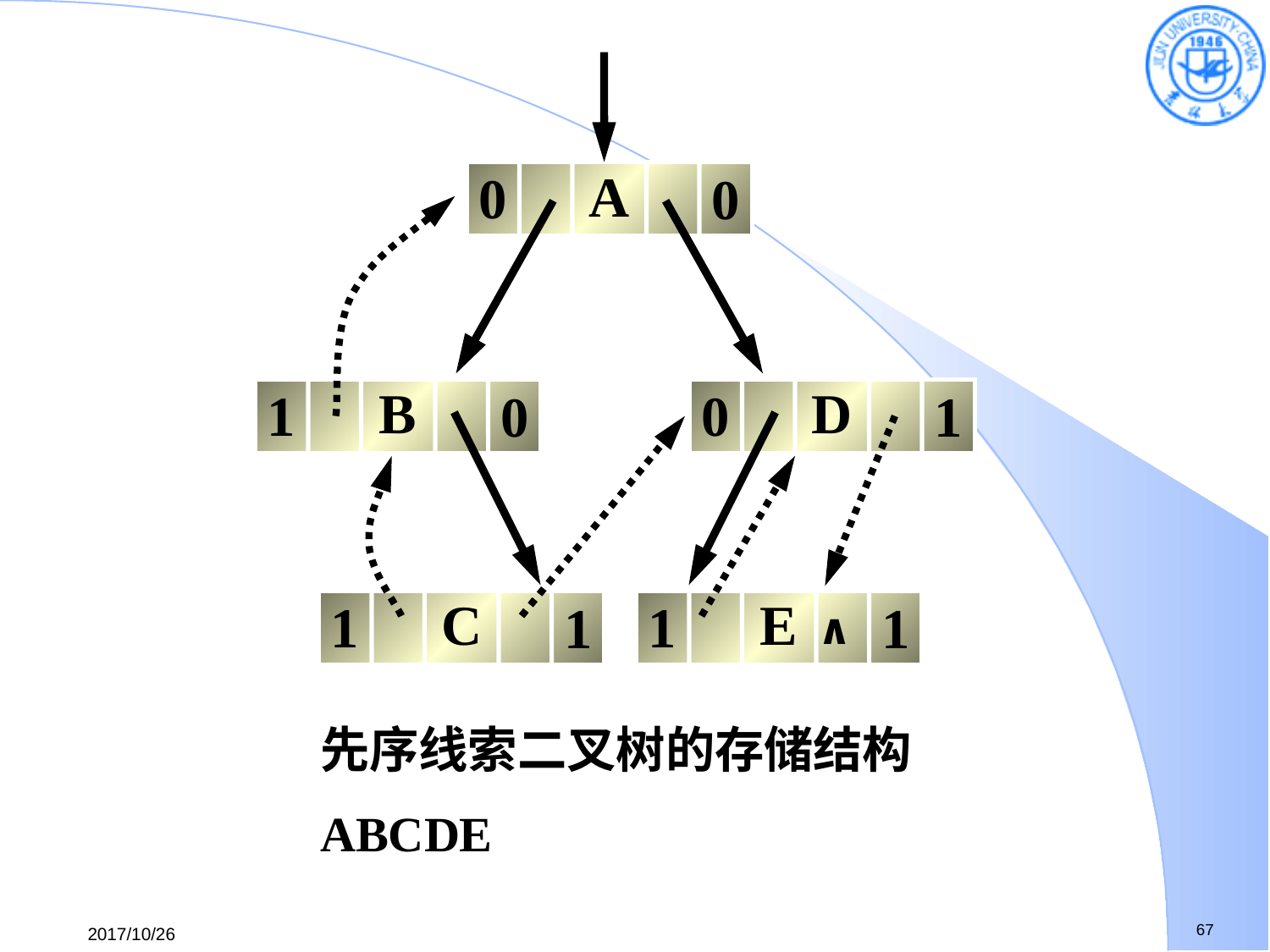

0
0

A

1
0

B

0
1

D

1
1

C

1
1

E

∧
先序线索二叉树的存储结构
ABCDE